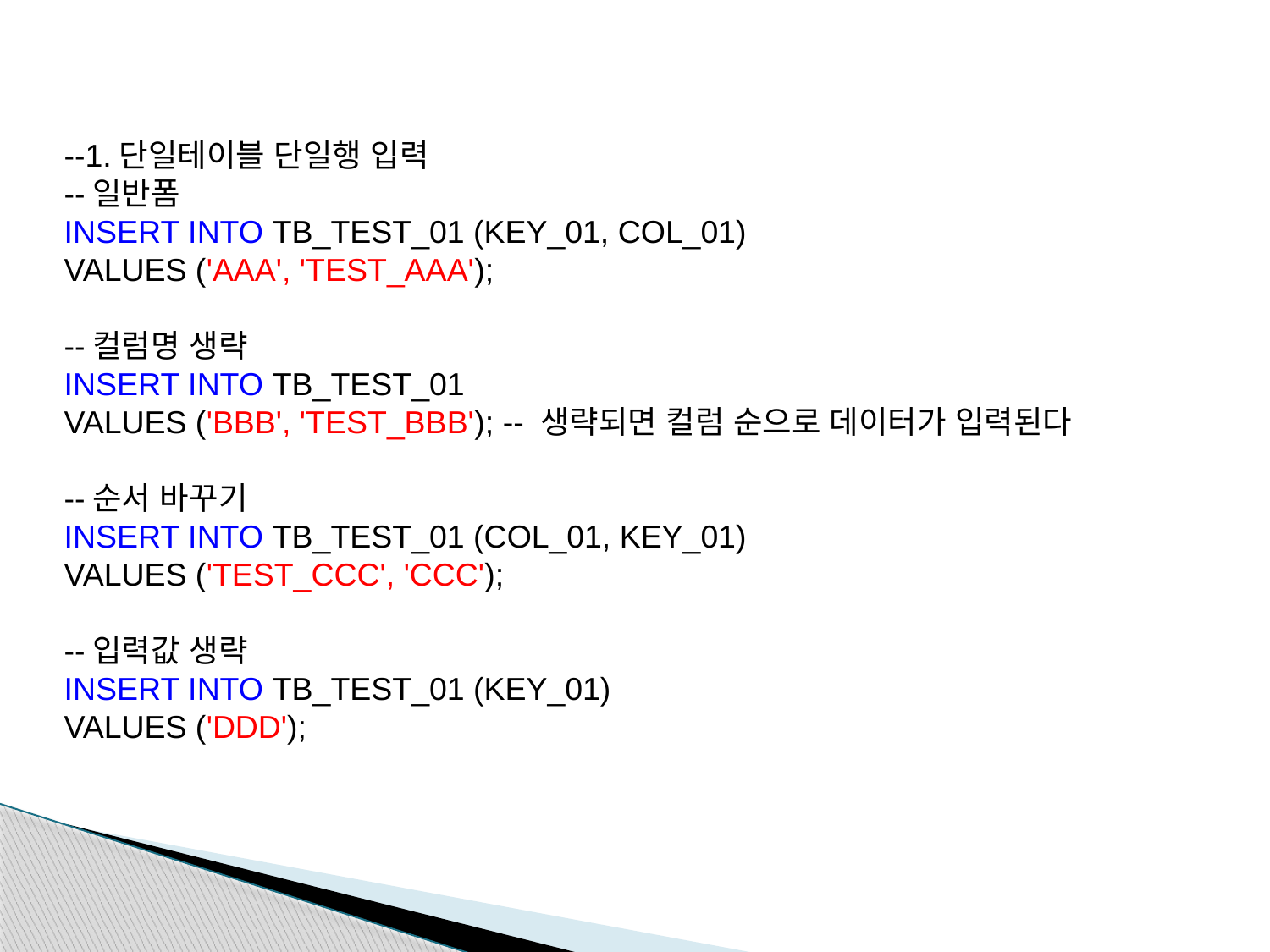

--1.단일테이블 단일행 입력
--일반폼
INSERT INTO TB_TEST_01 (KEY_01, COL_01)
VALUES ('AAA', 'TEST_AAA');

--컬럼명 생략
INSERT INTO TB_TEST_01
VALUES ('BBB', 'TEST_BBB'); -- 생략되면 컬럼 순으로 데이터가 입력된다

--순서 바꾸기
INSERT INTO TB_TEST_01 (COL_01, KEY_01)
VALUES ('TEST_CCC', 'CCC');

--입력값 생략
INSERT INTO TB_TEST_01 (KEY_01)
VALUES ('DDD');